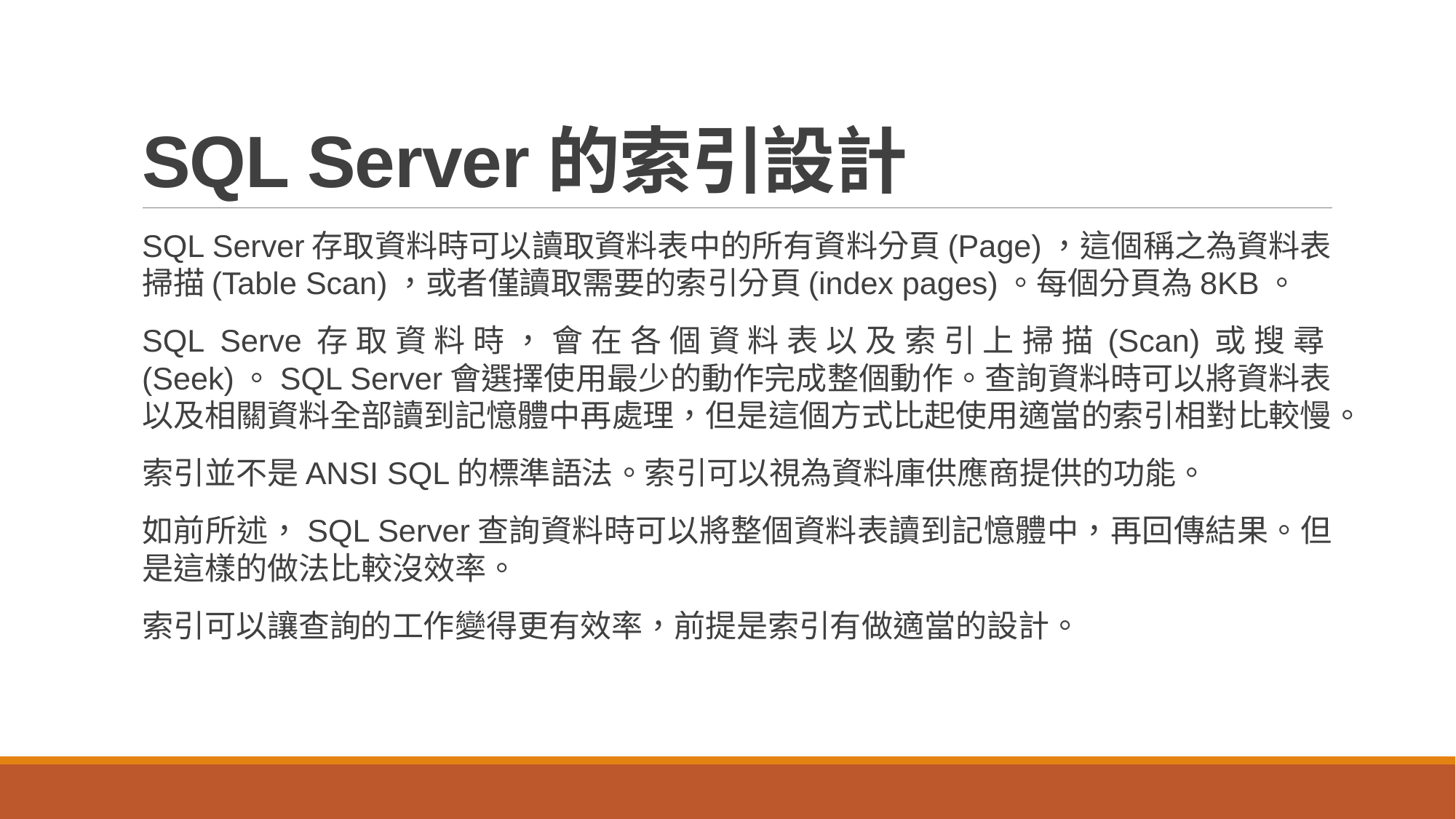

# SQL Server的索引設計
SQL Server存取資料時可以讀取資料表中的所有資料分頁(Page)，這個稱之為資料表掃描(Table Scan)，或者僅讀取需要的索引分頁(index pages)。每個分頁為8KB。
SQL Serve存取資料時，會在各個資料表以及索引上掃描(Scan)或搜尋(Seek)。SQL Server會選擇使用最少的動作完成整個動作。查詢資料時可以將資料表以及相關資料全部讀到記憶體中再處理，但是這個方式比起使用適當的索引相對比較慢。
索引並不是ANSI SQL的標準語法。索引可以視為資料庫供應商提供的功能。
如前所述，SQL Server查詢資料時可以將整個資料表讀到記憶體中，再回傳結果。但是這樣的做法比較沒效率。
索引可以讓查詢的工作變得更有效率，前提是索引有做適當的設計。